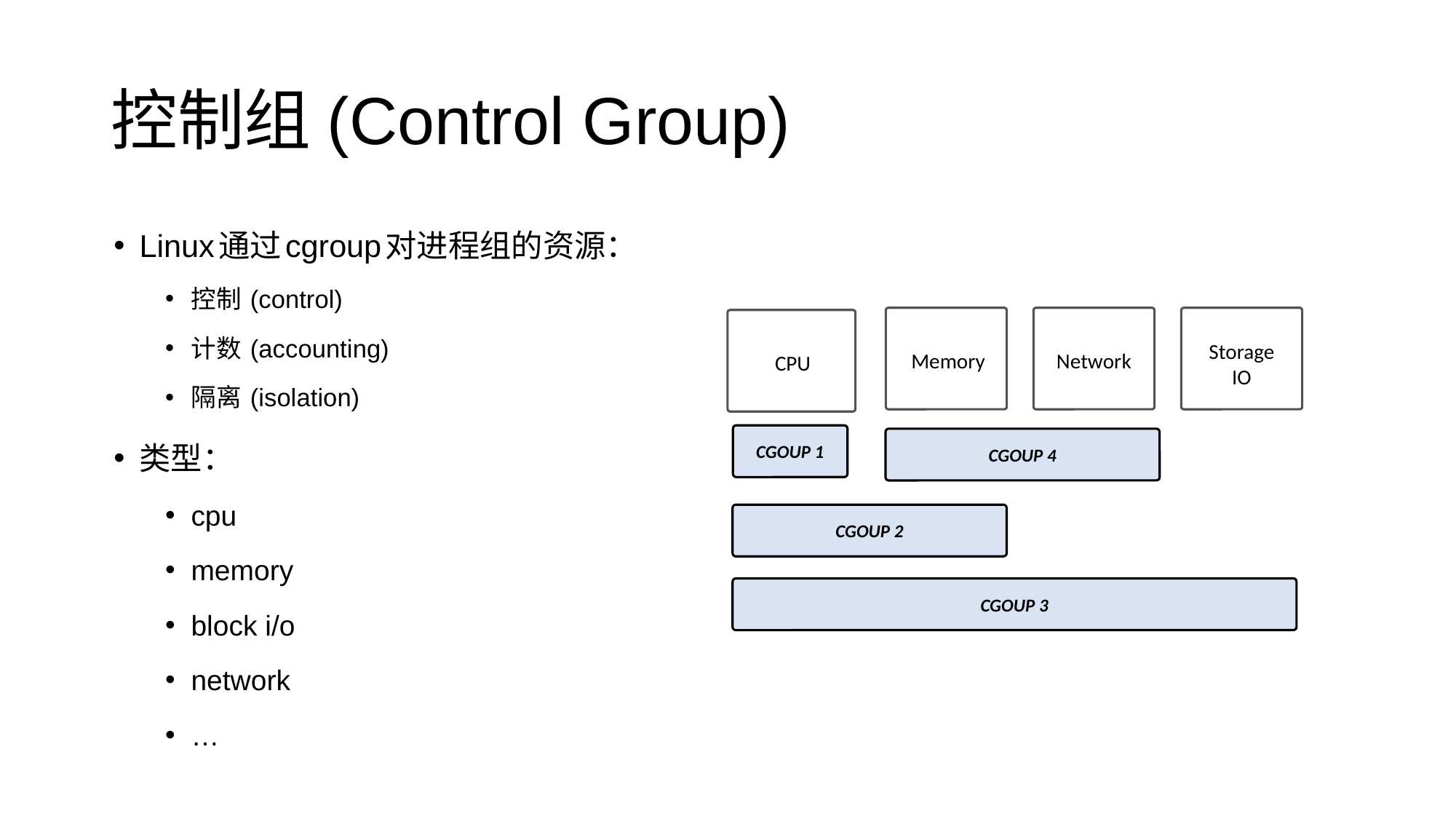

# 控制组(Control Group)
Linux通过cgroup对进程组的资源：
控制 (control)
计数 (accounting)
隔离 (isolation)
类型：
cpu
memory
block i/o
network
…

Storage
IO
Memory
Network
CPU
CGOUP 1
CGOUP 4
CGOUP 2
CGOUP 3